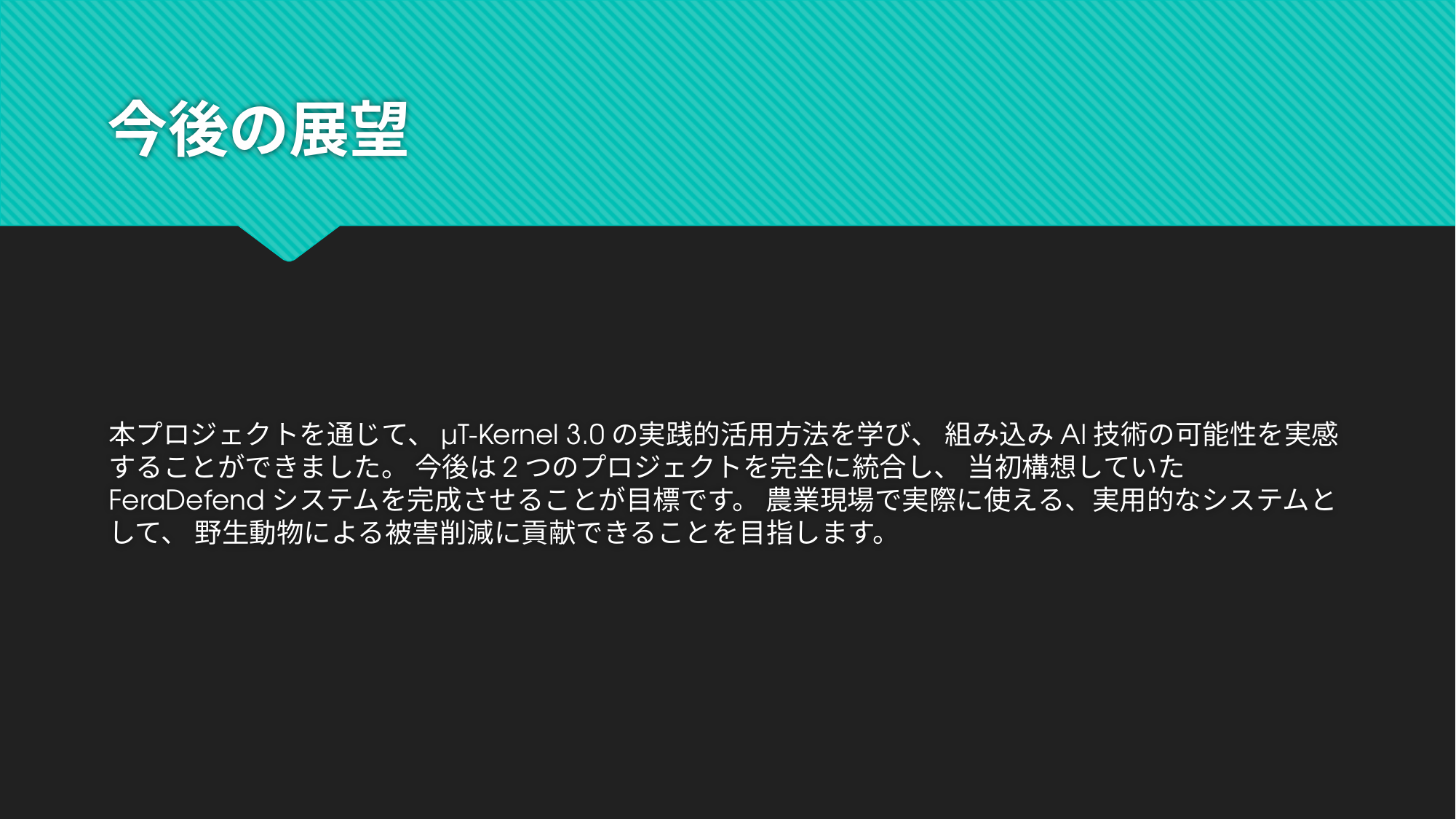

# 今後の展望
本プロジェクトを通じて、μT-Kernel 3.0の実践的活用方法を学び、 組み込みAI技術の可能性を実感することができました。 今後は2つのプロジェクトを完全に統合し、 当初構想していたFeraDefendシステムを完成させることが目標です。 農業現場で実際に使える、実用的なシステムとして、 野生動物による被害削減に貢献できることを目指します。